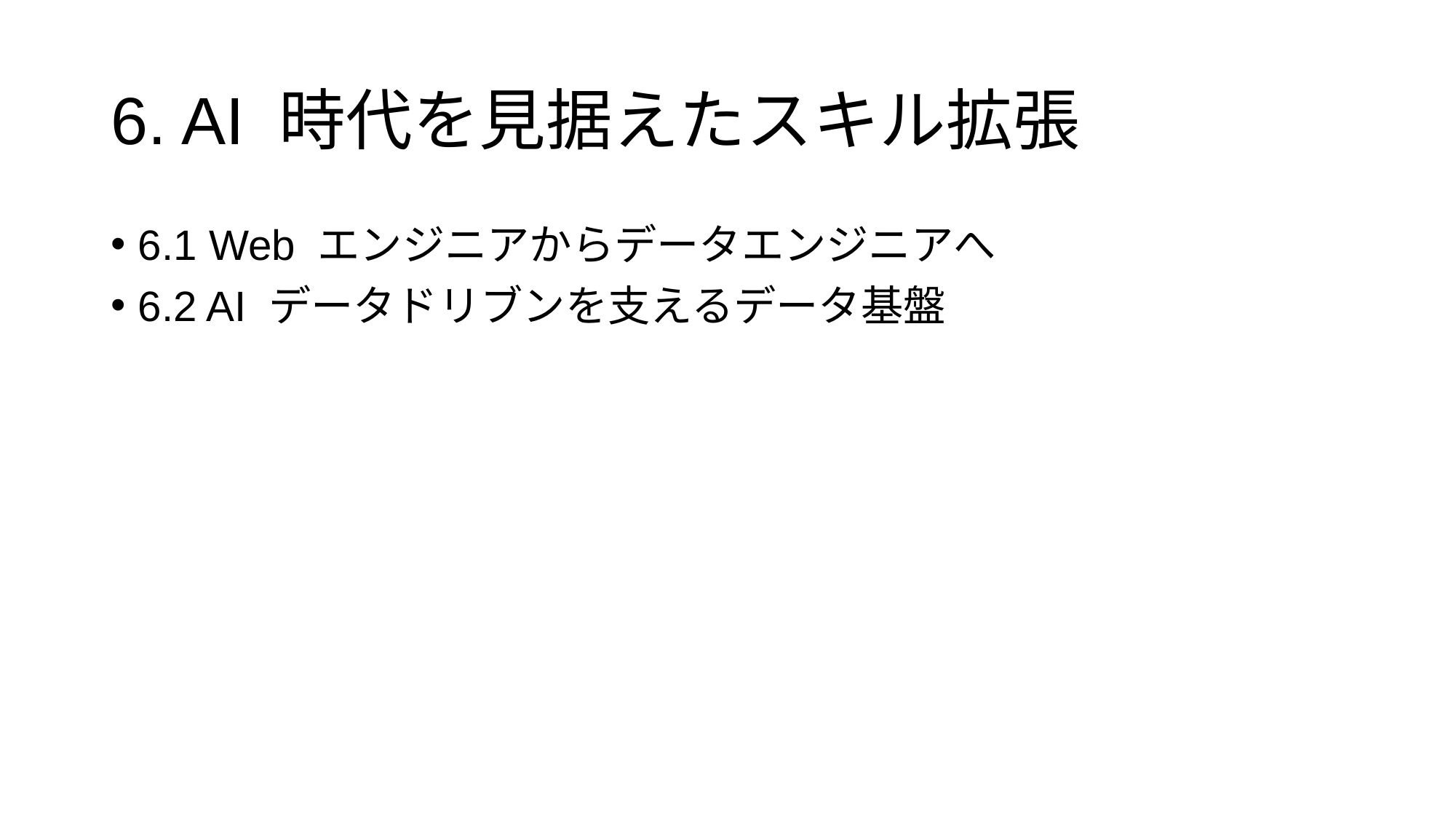

# 6. AI 時代を見据えたスキル拡張
6.1 Web エンジニアからデータエンジニアへ
6.2 AI データドリブンを支えるデータ基盤